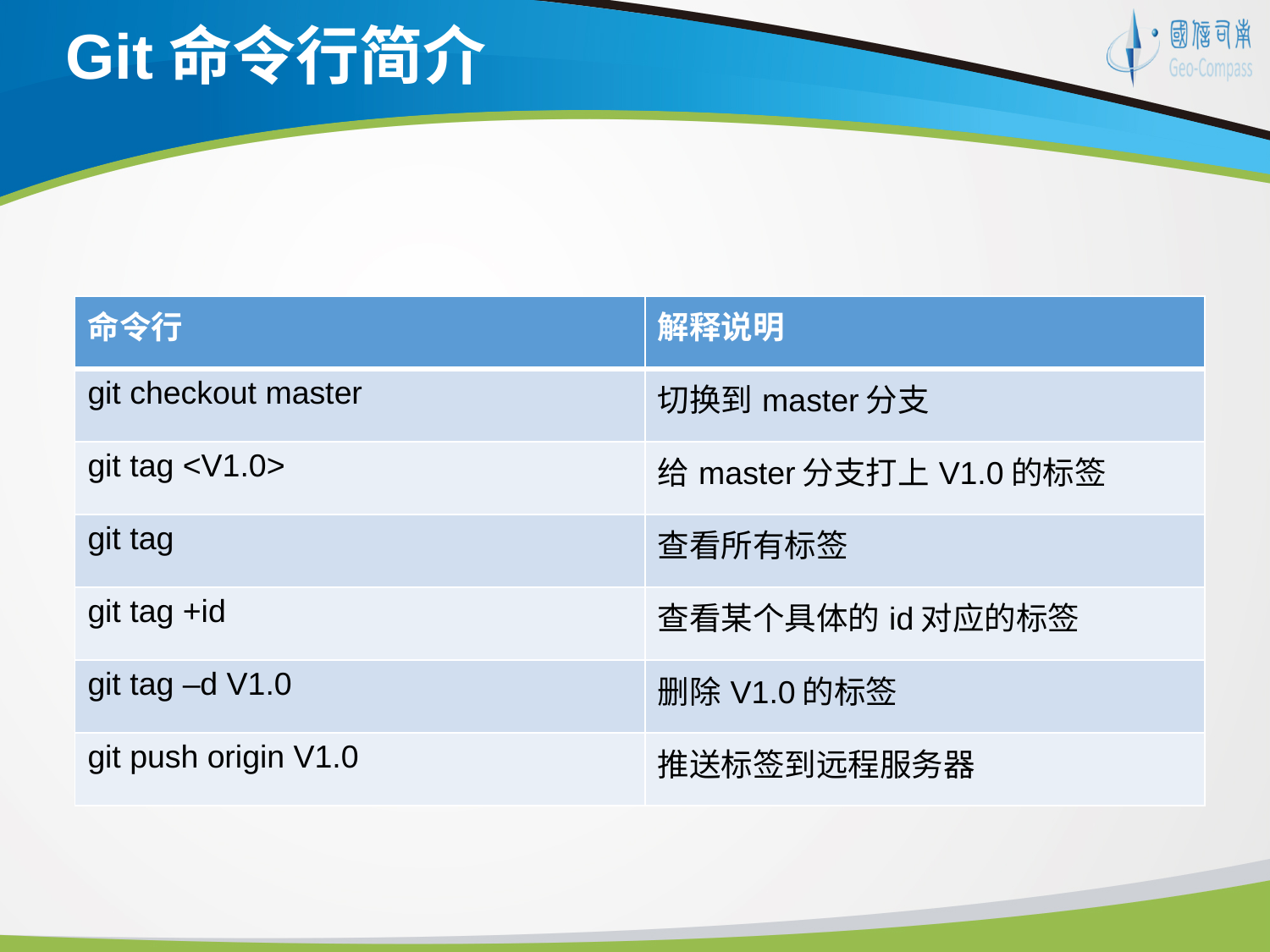

# Git命令行简介
| 命令行 | 解释说明 |
| --- | --- |
| git checkout master | 切换到master分支 |
| git tag <V1.0> | 给master分支打上V1.0的标签 |
| git tag | 查看所有标签 |
| git tag +id | 查看某个具体的id对应的标签 |
| git tag –d V1.0 | 删除V1.0的标签 |
| git push origin V1.0 | 推送标签到远程服务器 |